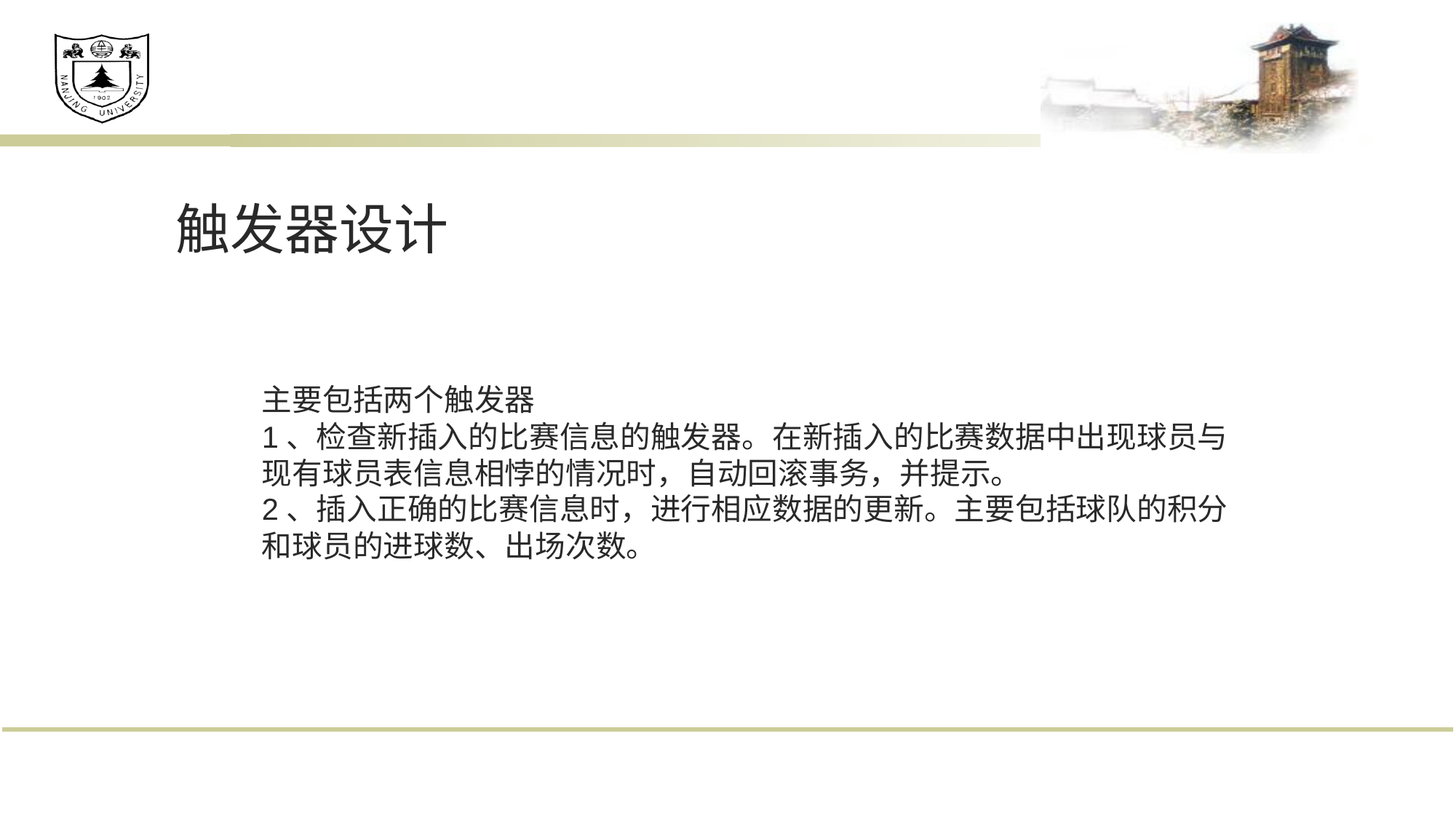

触发器设计
主要包括两个触发器
1、检查新插入的比赛信息的触发器。在新插入的比赛数据中出现球员与现有球员表信息相悖的情况时，自动回滚事务，并提示。
2、插入正确的比赛信息时，进行相应数据的更新。主要包括球队的积分和球员的进球数、出场次数。